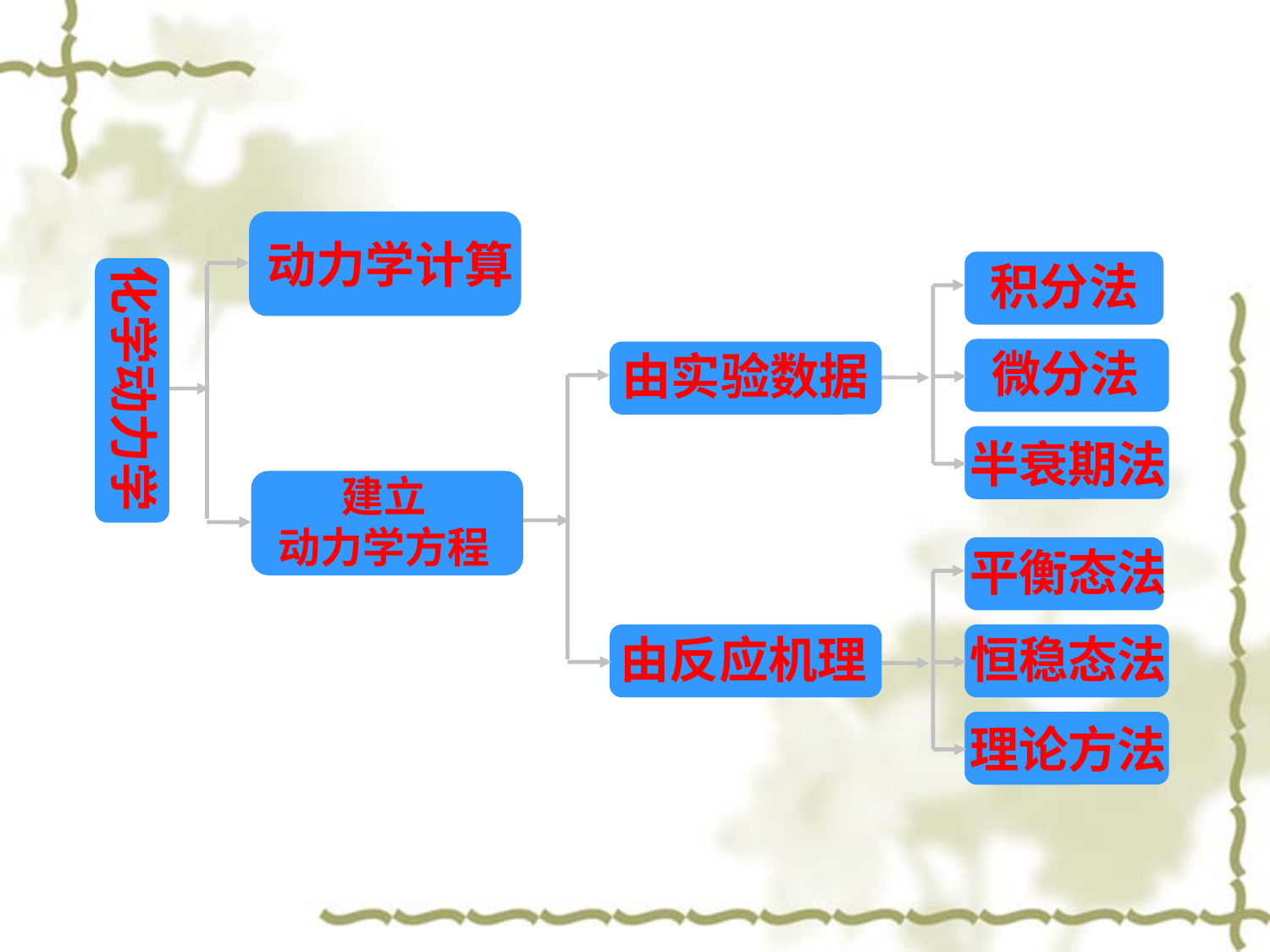

动力学计算
积分法

微分法

半衰期法

化学动力学

由实验数据

建立
动力学方程

平衡态法

由反应机理
恒稳态法

理论方法